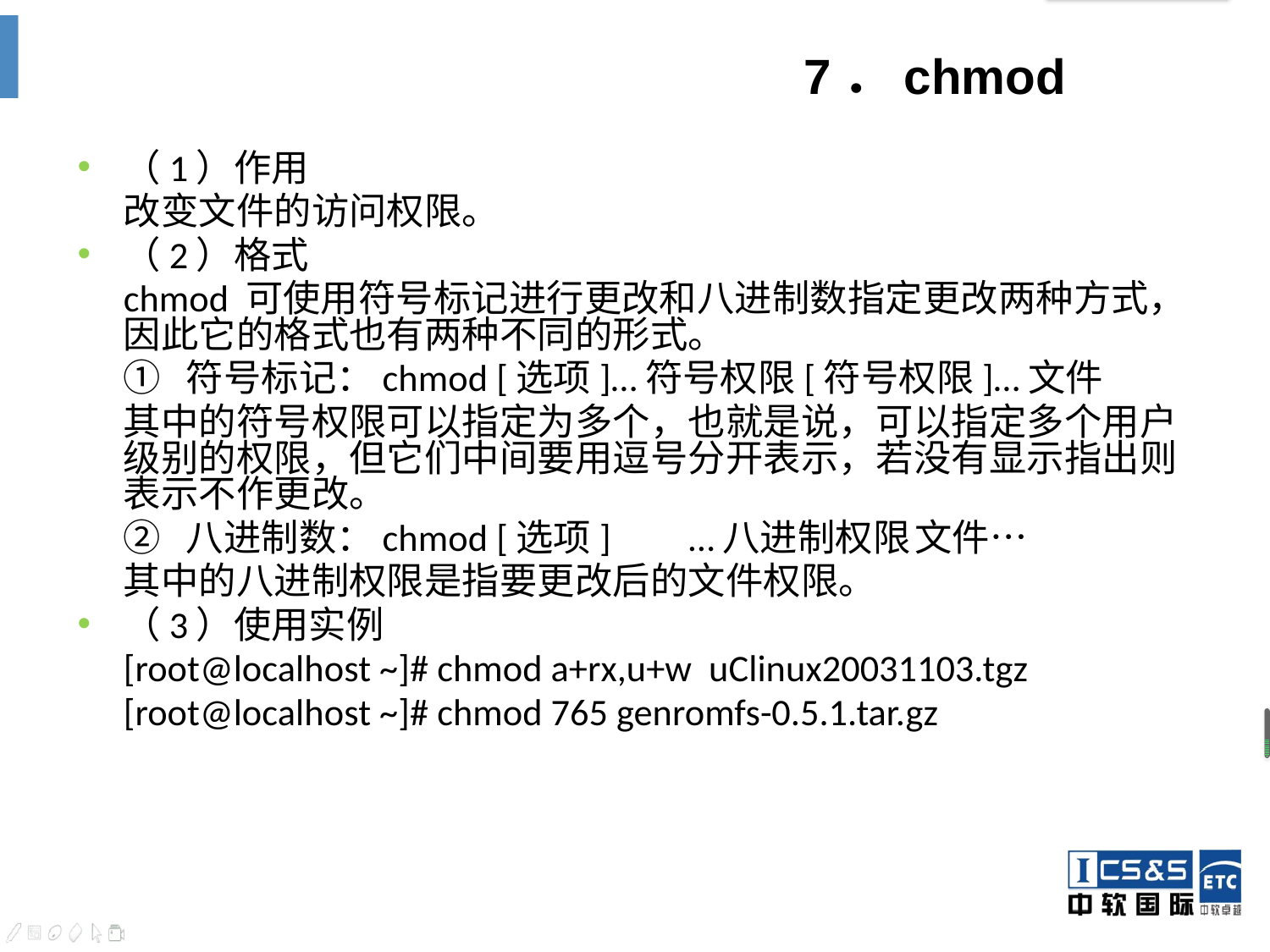

# 7．chmod
（1）作用
	改变文件的访问权限。
（2）格式
	chmod 可使用符号标记进行更改和八进制数指定更改两种方式，因此它的格式也有两种不同的形式。
	①  符号标记：chmod [选项]…符号权限[符号权限]…文件
	其中的符号权限可以指定为多个，也就是说，可以指定多个用户级别的权限，但它们中间要用逗号分开表示，若没有显示指出则表示不作更改。
	②  八进制数：chmod [选项]	…八进制权限	文件…
	其中的八进制权限是指要更改后的文件权限。
（3）使用实例
	[root@localhost ~]# chmod a+rx,u+w  uClinux20031103.tgz
	[root@localhost ~]# chmod 765 genromfs-0.5.1.tar.gz